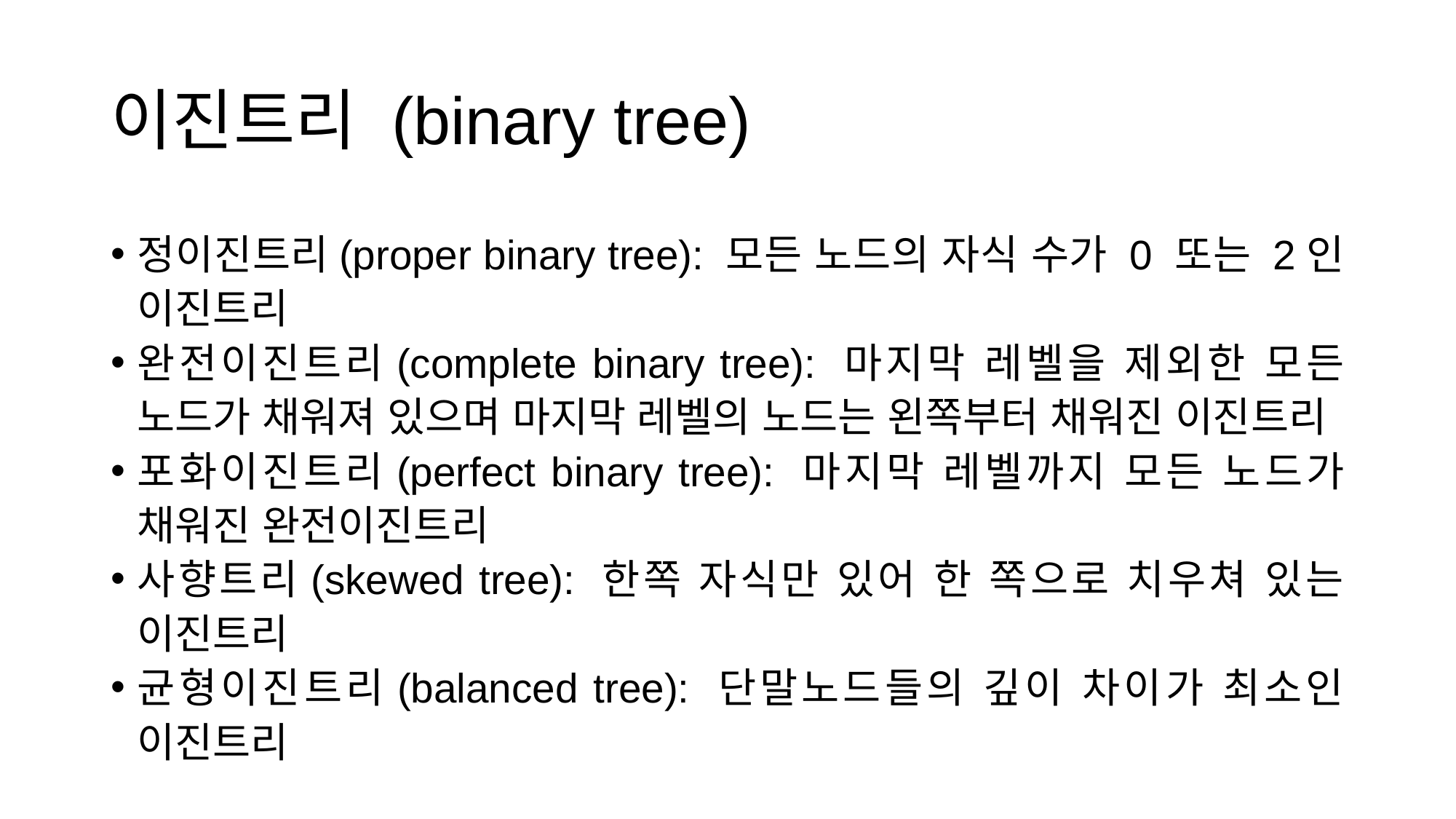

# 이진트리 (binary tree)
정이진트리(proper binary tree): 모든 노드의 자식 수가 0 또는 2인 이진트리
완전이진트리(complete binary tree): 마지막 레벨을 제외한 모든 노드가 채워져 있으며 마지막 레벨의 노드는 왼쪽부터 채워진 이진트리
포화이진트리(perfect binary tree): 마지막 레벨까지 모든 노드가 채워진 완전이진트리
사향트리(skewed tree): 한쪽 자식만 있어 한 쪽으로 치우쳐 있는 이진트리
균형이진트리(balanced tree): 단말노드들의 깊이 차이가 최소인 이진트리